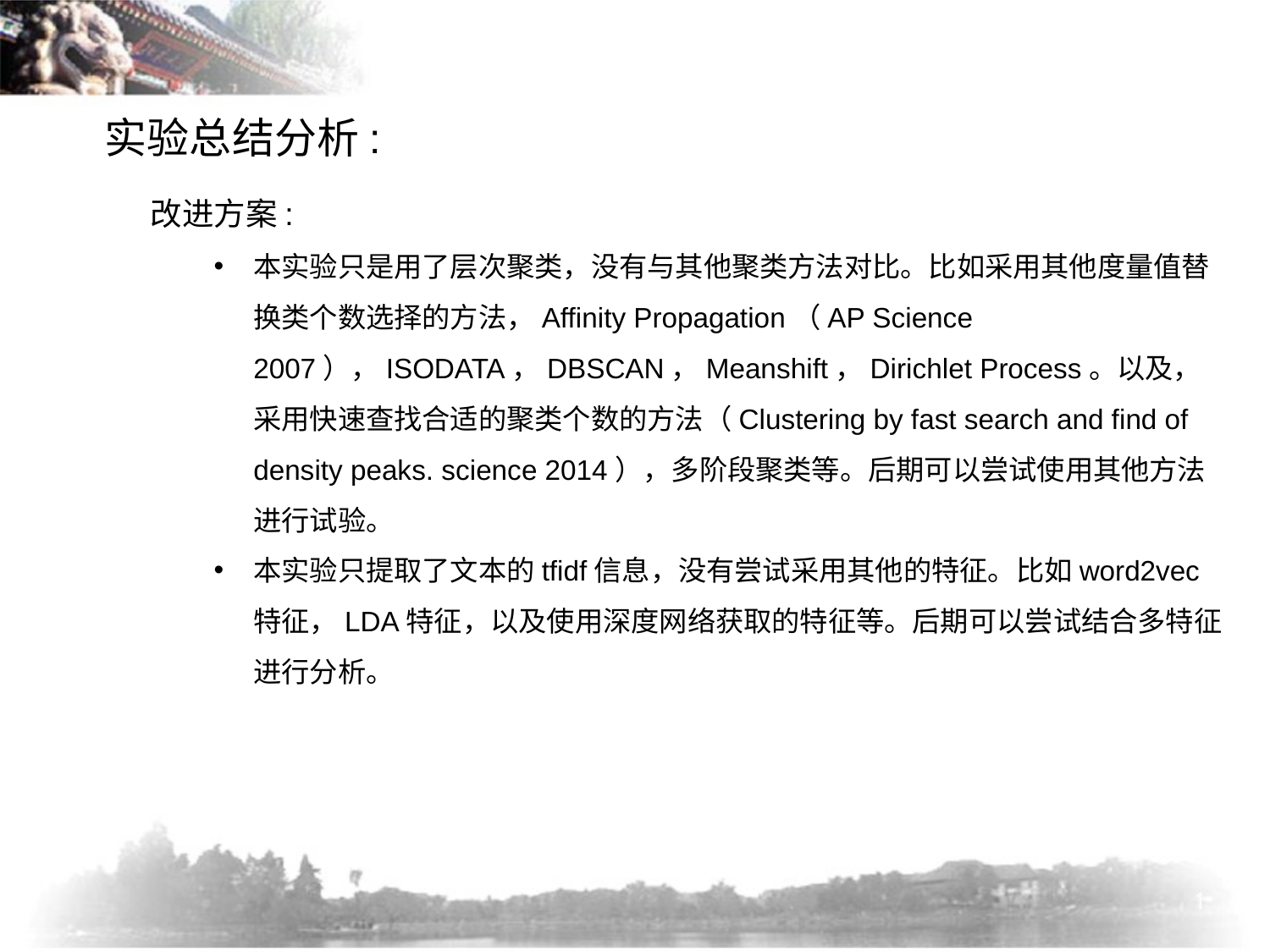

实验总结分析:
改进方案:
本实验只是用了层次聚类，没有与其他聚类方法对比。比如采用其他度量值替换类个数选择的方法，Affinity Propagation（AP Science 2007），ISODATA，DBSCAN，Meanshift，Dirichlet Process。以及，采用快速查找合适的聚类个数的方法（Clustering by fast search and find of density peaks. science 2014），多阶段聚类等。后期可以尝试使用其他方法进行试验。
本实验只提取了文本的tfidf信息，没有尝试采用其他的特征。比如word2vec特征，LDA特征，以及使用深度网络获取的特征等。后期可以尝试结合多特征进行分析。